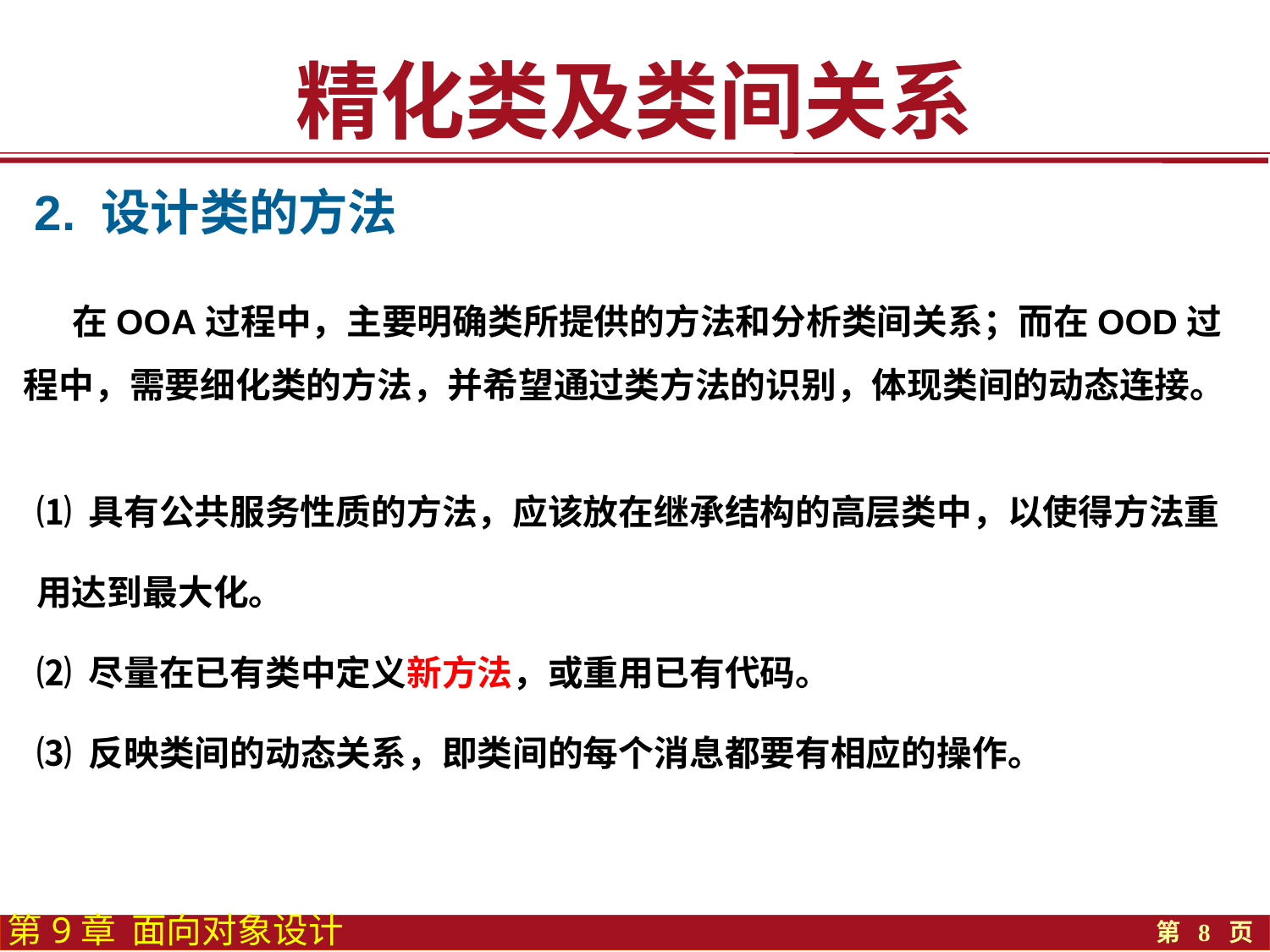

精化类及类间关系
2. 设计类的方法
     在OOA过程中，主要明确类所提供的方法和分析类间关系；而在OOD过程中，需要细化类的方法，并希望通过类方法的识别，体现类间的动态连接。
⑴ 具有公共服务性质的方法，应该放在继承结构的高层类中，以使得方法重用达到最大化。
⑵ 尽量在已有类中定义新方法，或重用已有代码。
⑶ 反映类间的动态关系，即类间的每个消息都要有相应的操作。